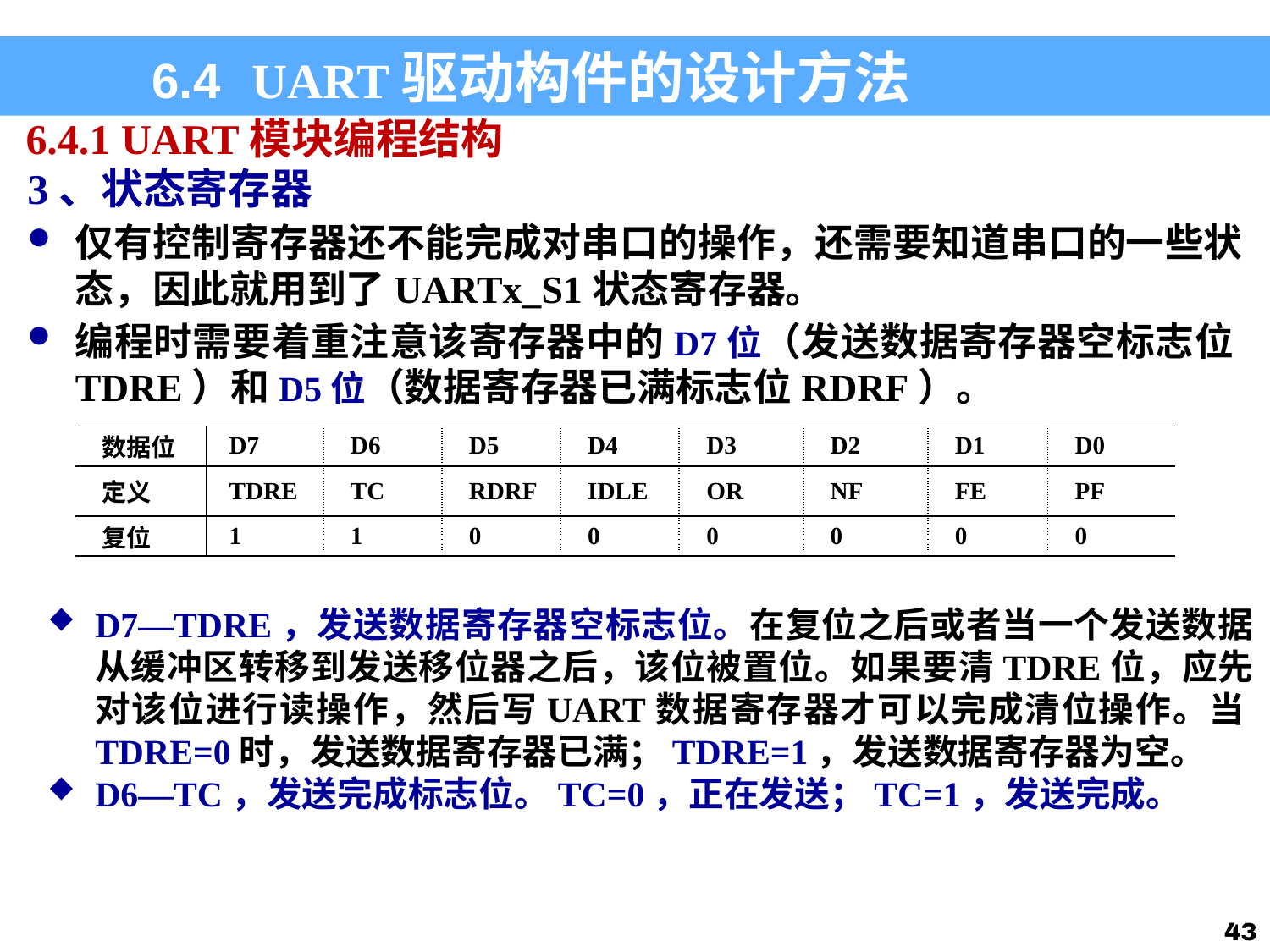

6.4  UART驱动构件的设计方法
6.4.1 UART模块编程结构
3、状态寄存器
仅有控制寄存器还不能完成对串口的操作，还需要知道串口的一些状态，因此就用到了UARTx_S1状态寄存器。
编程时需要着重注意该寄存器中的D7位（发送数据寄存器空标志位TDRE）和D5位（数据寄存器已满标志位RDRF）。
| 数据位 | D7 | D6 | D5 | D4 | D3 | D2 | D1 | D0 |
| --- | --- | --- | --- | --- | --- | --- | --- | --- |
| 定义 | TDRE | TC | RDRF | IDLE | OR | NF | FE | PF |
| 复位 | 1 | 1 | 0 | 0 | 0 | 0 | 0 | 0 |
D7—TDRE，发送数据寄存器空标志位。在复位之后或者当一个发送数据从缓冲区转移到发送移位器之后，该位被置位。如果要清TDRE位，应先对该位进行读操作，然后写UART数据寄存器才可以完成清位操作。当TDRE=0时，发送数据寄存器已满；TDRE=1，发送数据寄存器为空。
D6—TC，发送完成标志位。TC=0，正在发送；TC=1，发送完成。
43